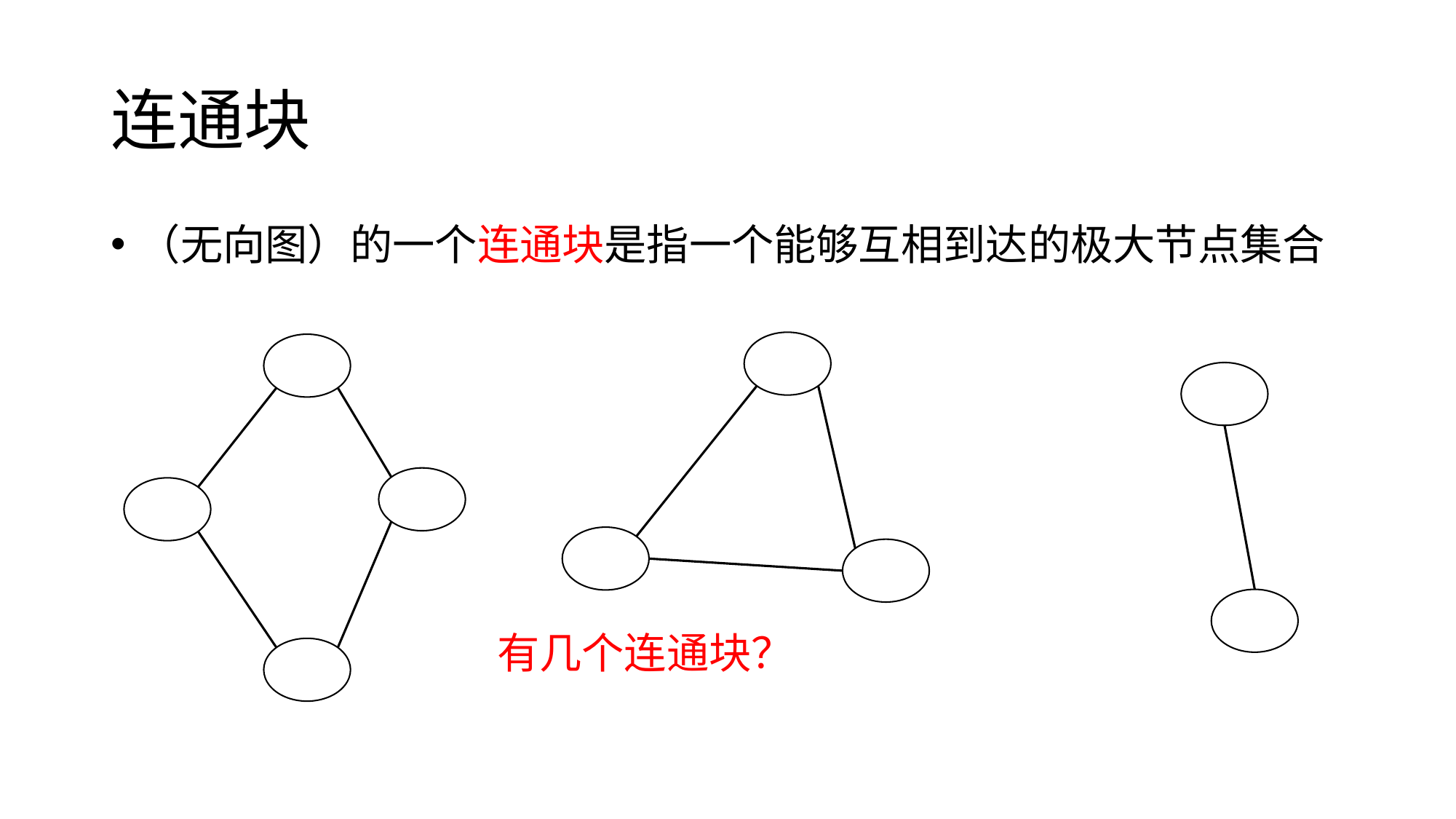

# 连通块
（无向图）的一个连通块是指一个能够互相到达的极大节点集合

有几个连通块？